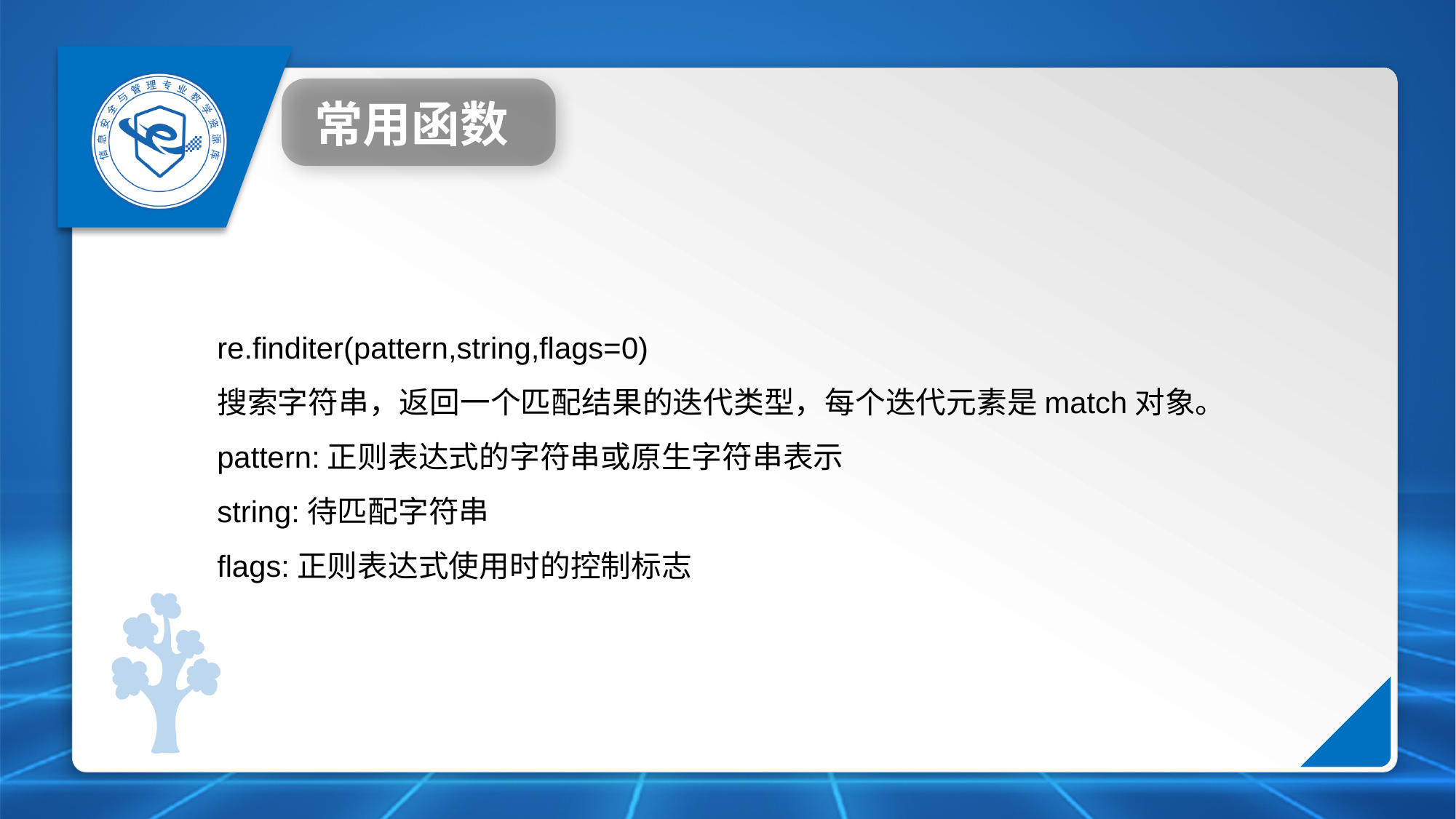

常用函数
re.finditer(pattern,string,flags=0)
搜索字符串，返回一个匹配结果的迭代类型，每个迭代元素是match对象。
pattern:正则表达式的字符串或原生字符串表示
string:待匹配字符串
flags:正则表达式使用时的控制标志